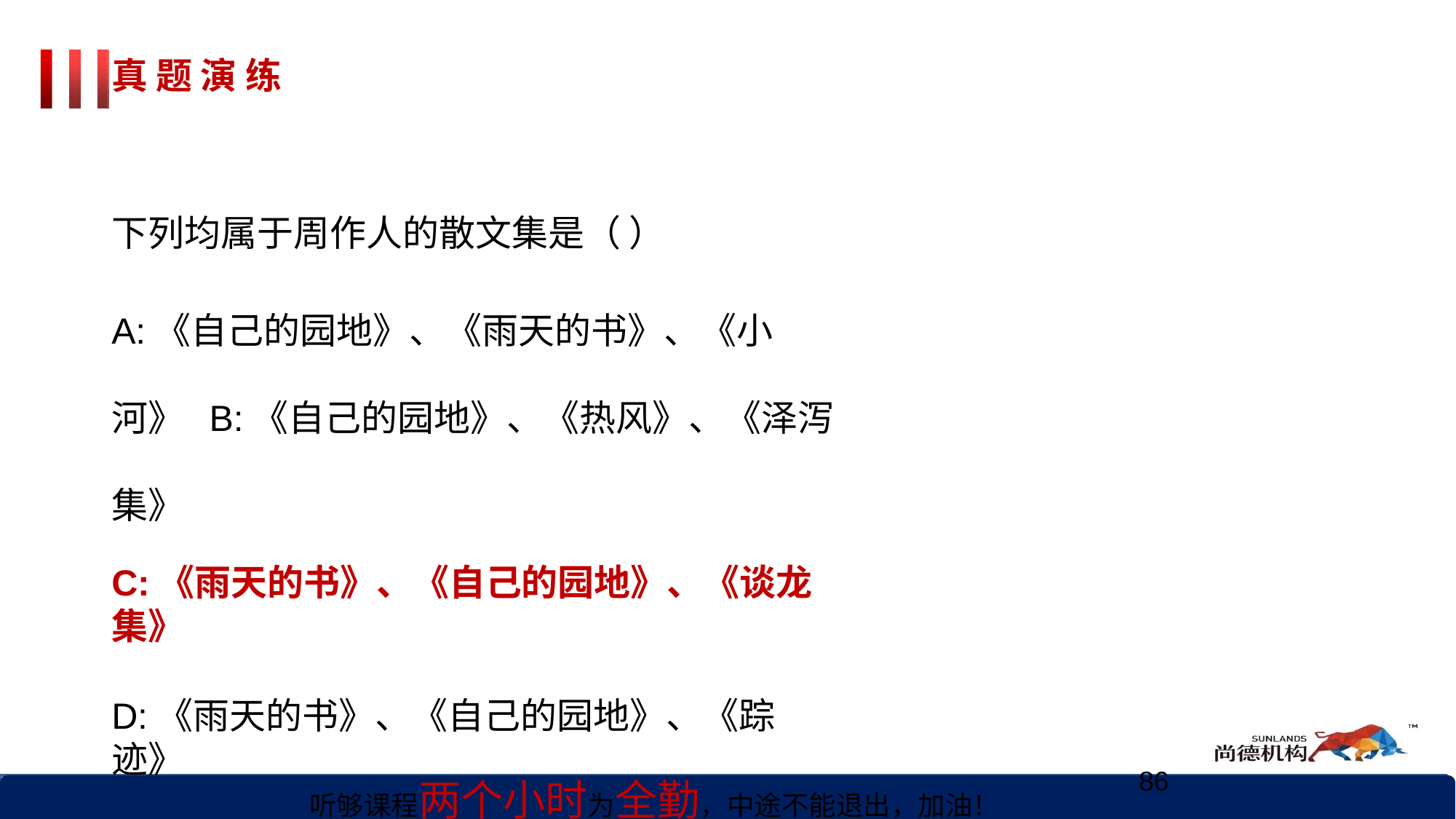

# 真 题 演 练
下列均属于周作人的散文集是（ ）
A:《自己的园地》、《雨天的书》、《小河》  B:《自己的园地》、《热风》、《泽泻集》
C:《雨天的书》、《自己的园地》、《谈龙集》

D:《雨天的书》、《自己的园地》、《踪迹》

86

听够课程两个小时为全勤，中途不能退出，加油！